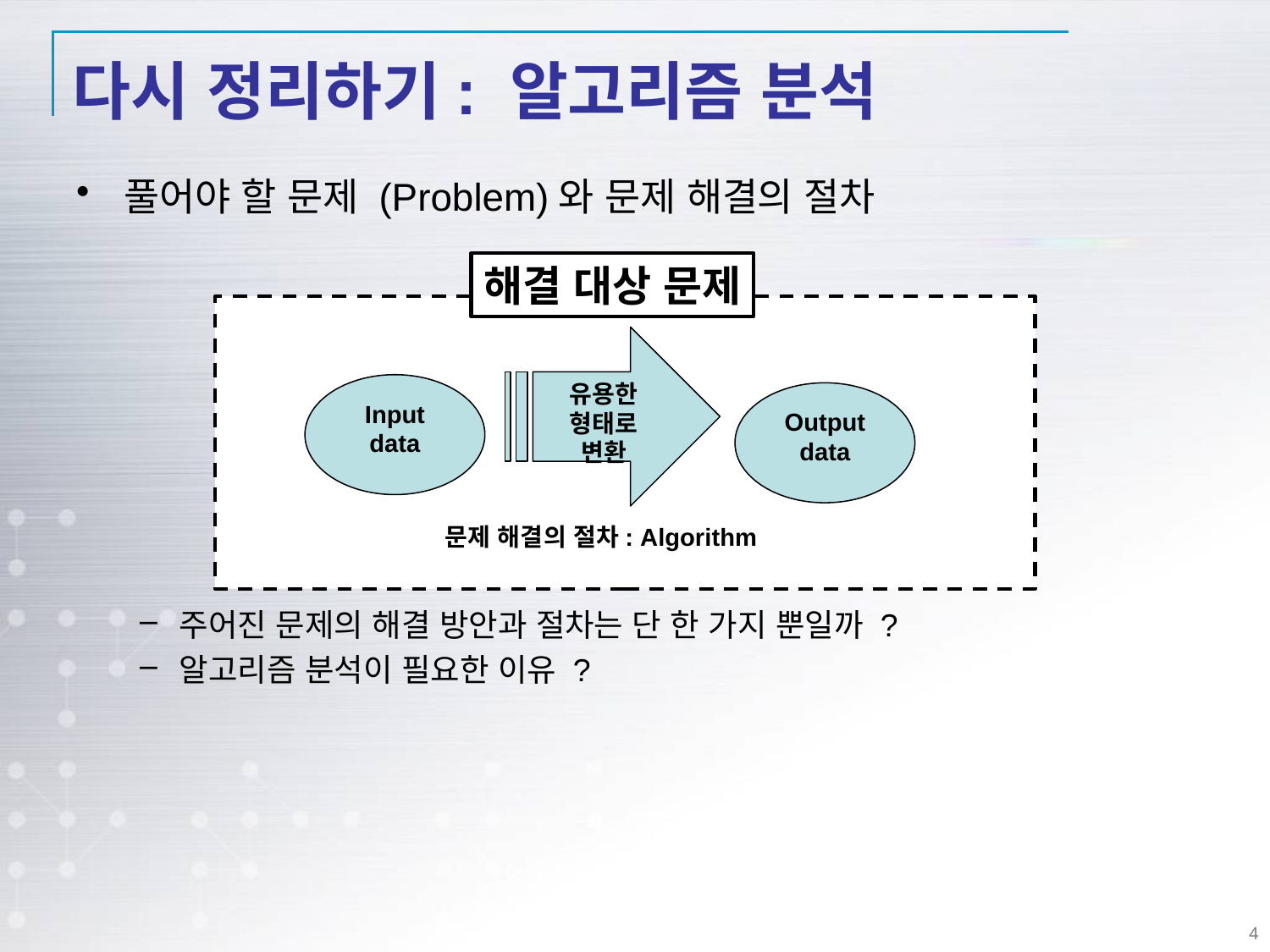

# 다시 정리하기: 알고리즘 분석
풀어야 할 문제 (Problem)와 문제 해결의 절차

주어진 문제의 해결 방안과 절차는 단 한 가지 뿐일까 ?
알고리즘 분석이 필요한 이유 ?
해결 대상 문제

유용한 형태로 변환
Input
data
Output
data
문제 해결의 절차: Algorithm
4